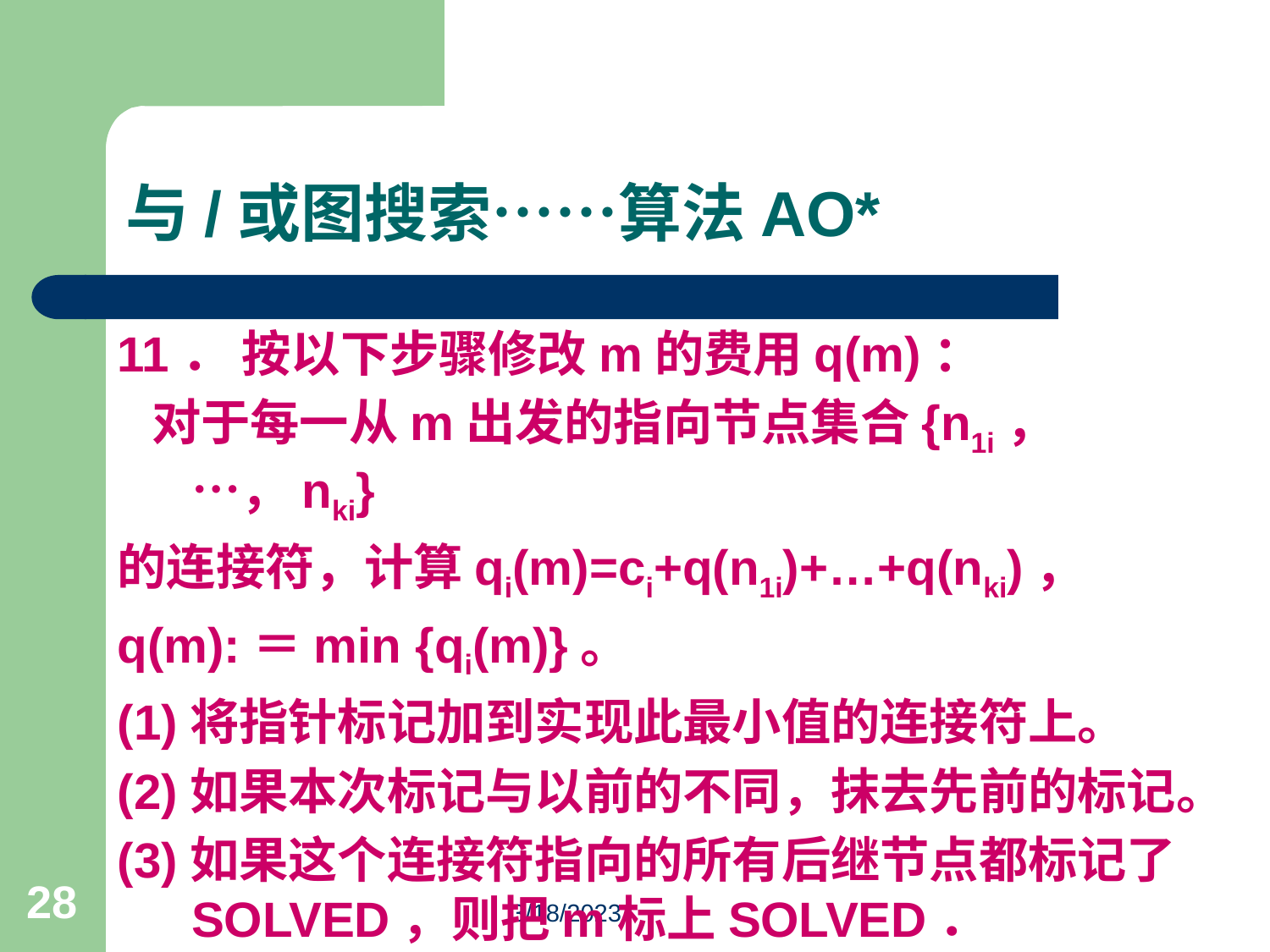

与/或图搜索……算法AO*
11． 按以下步骤修改m的费用q(m)：
  对于每一从m出发的指向节点集合{n1i，…，nki}
的连接符，计算qi(m)=ci+q(n1i)+…+q(nki)，
q(m):＝min {qi(m)}。
(1)将指针标记加到实现此最小值的连接符上。
(2)如果本次标记与以前的不同，抹去先前的标记。
(3)如果这个连接符指向的所有后继节点都标记了SOLVED，则把m标上SOLVED．
28
3/18/2023